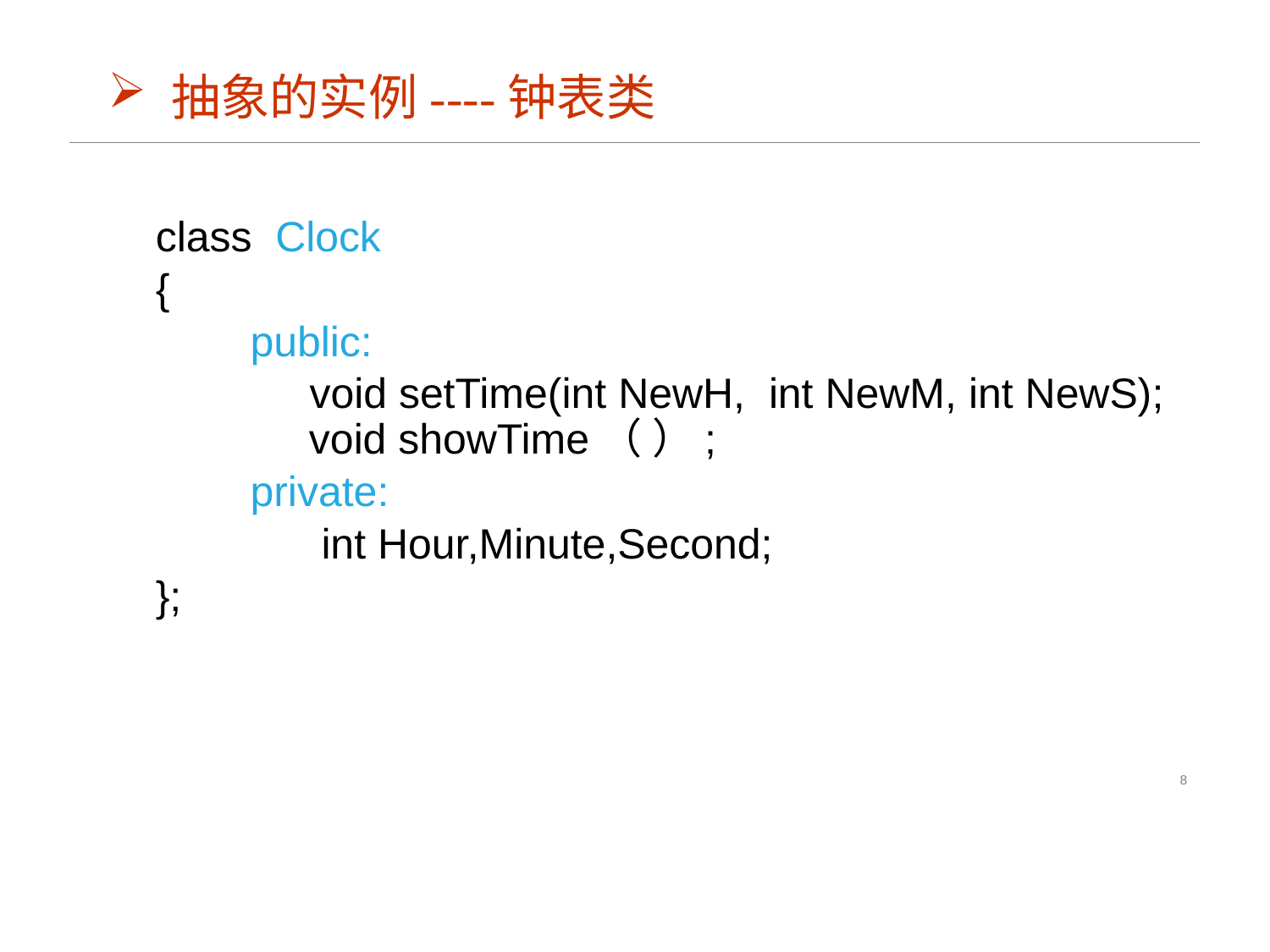

抽象的实例----钟表类

class  Clock
{
        public:
             void setTime(int NewH,  int NewM, int NewS);
             void showTime（ ）;
        private:
              int Hour,Minute,Second;
};
8